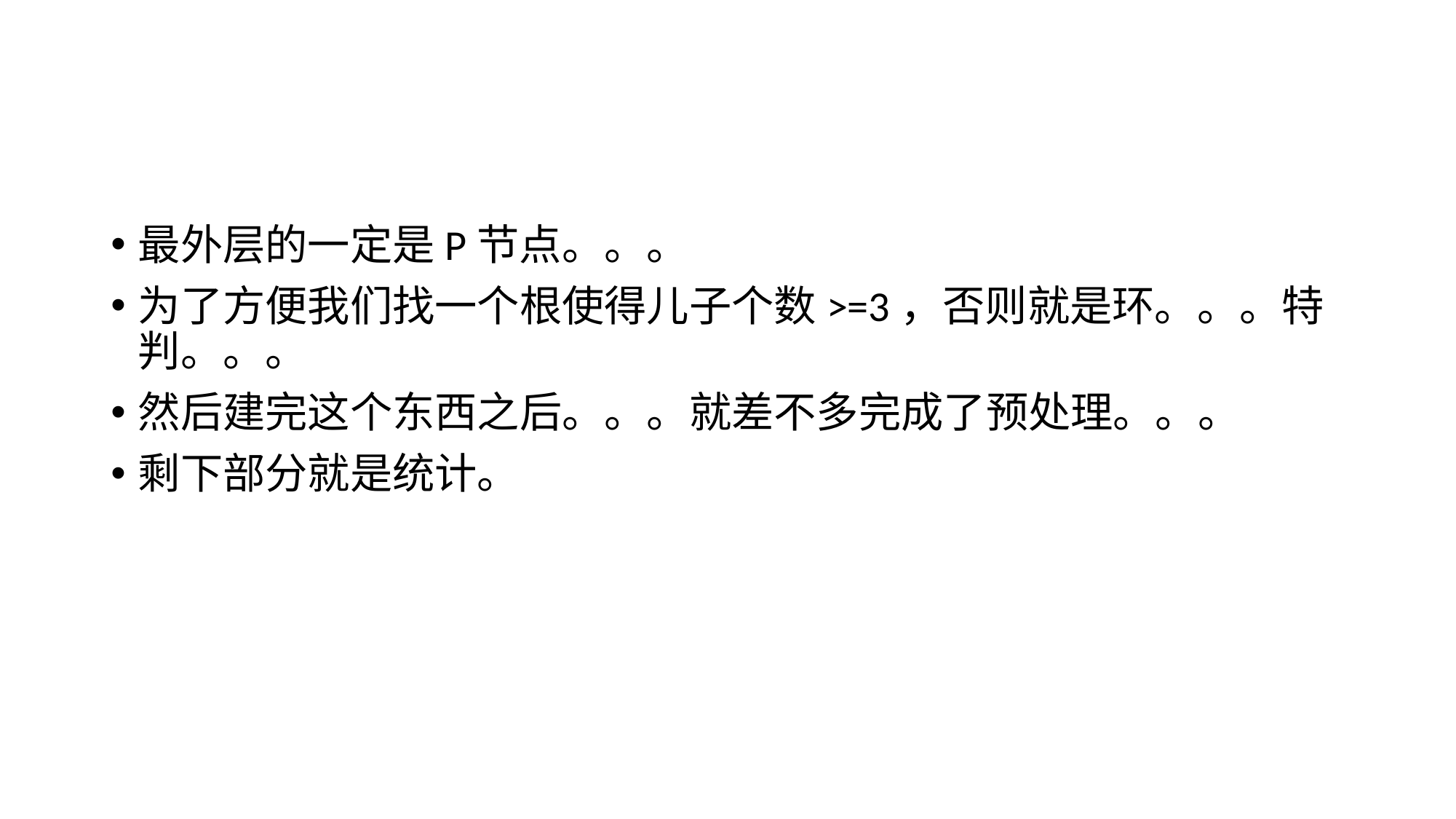

#
最外层的一定是P节点。。。
为了方便我们找一个根使得儿子个数>=3，否则就是环。。。特判。。。
然后建完这个东西之后。。。就差不多完成了预处理。。。
剩下部分就是统计。